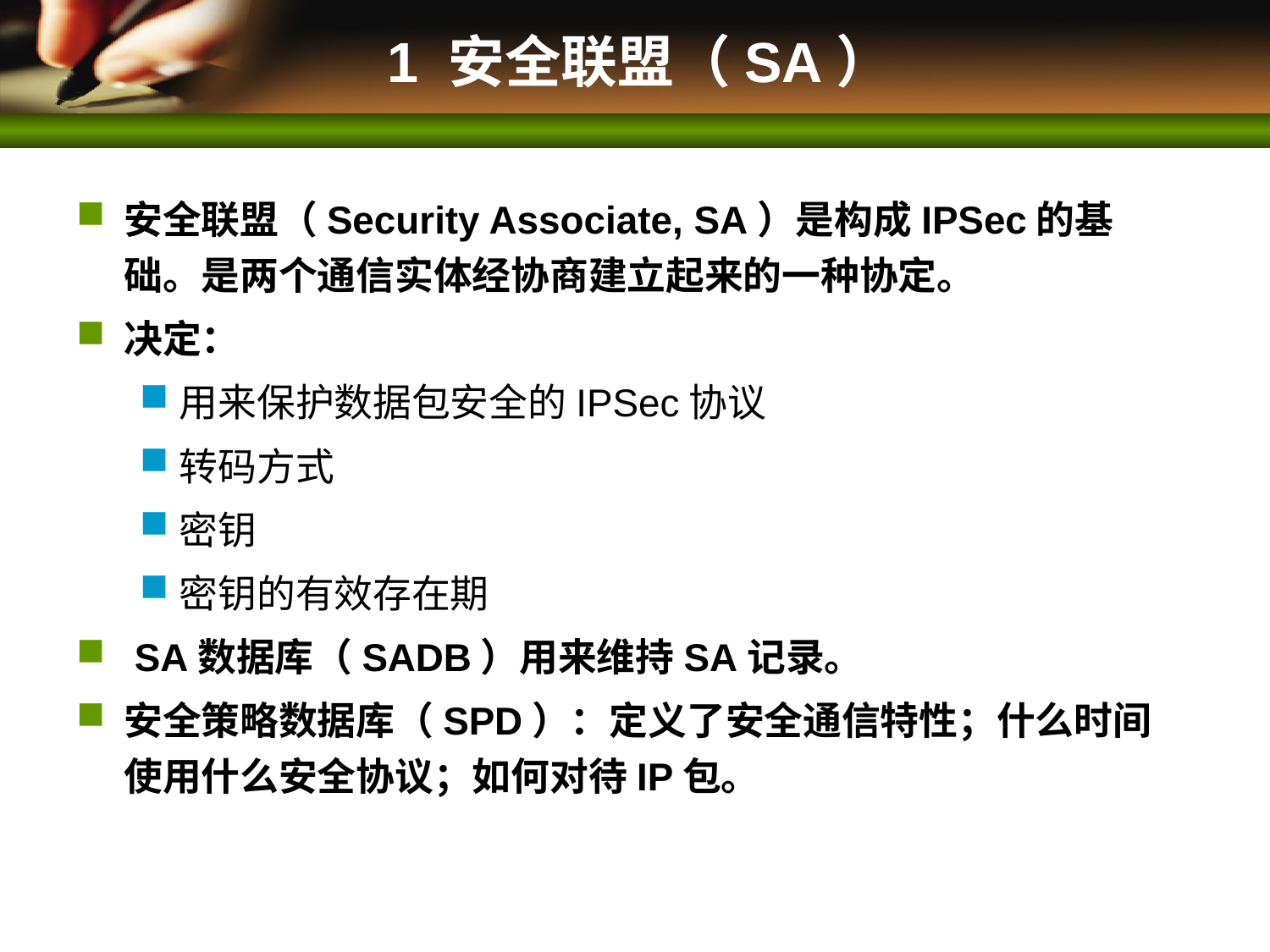

# 1 安全联盟（SA）
安全联盟（Security Associate, SA）是构成IPSec的基础。是两个通信实体经协商建立起来的一种协定。
决定：
用来保护数据包安全的IPSec协议
转码方式
密钥
密钥的有效存在期
 SA数据库（SADB）用来维持SA记录。
安全策略数据库（SPD）：定义了安全通信特性；什么时间使用什么安全协议；如何对待IP包。